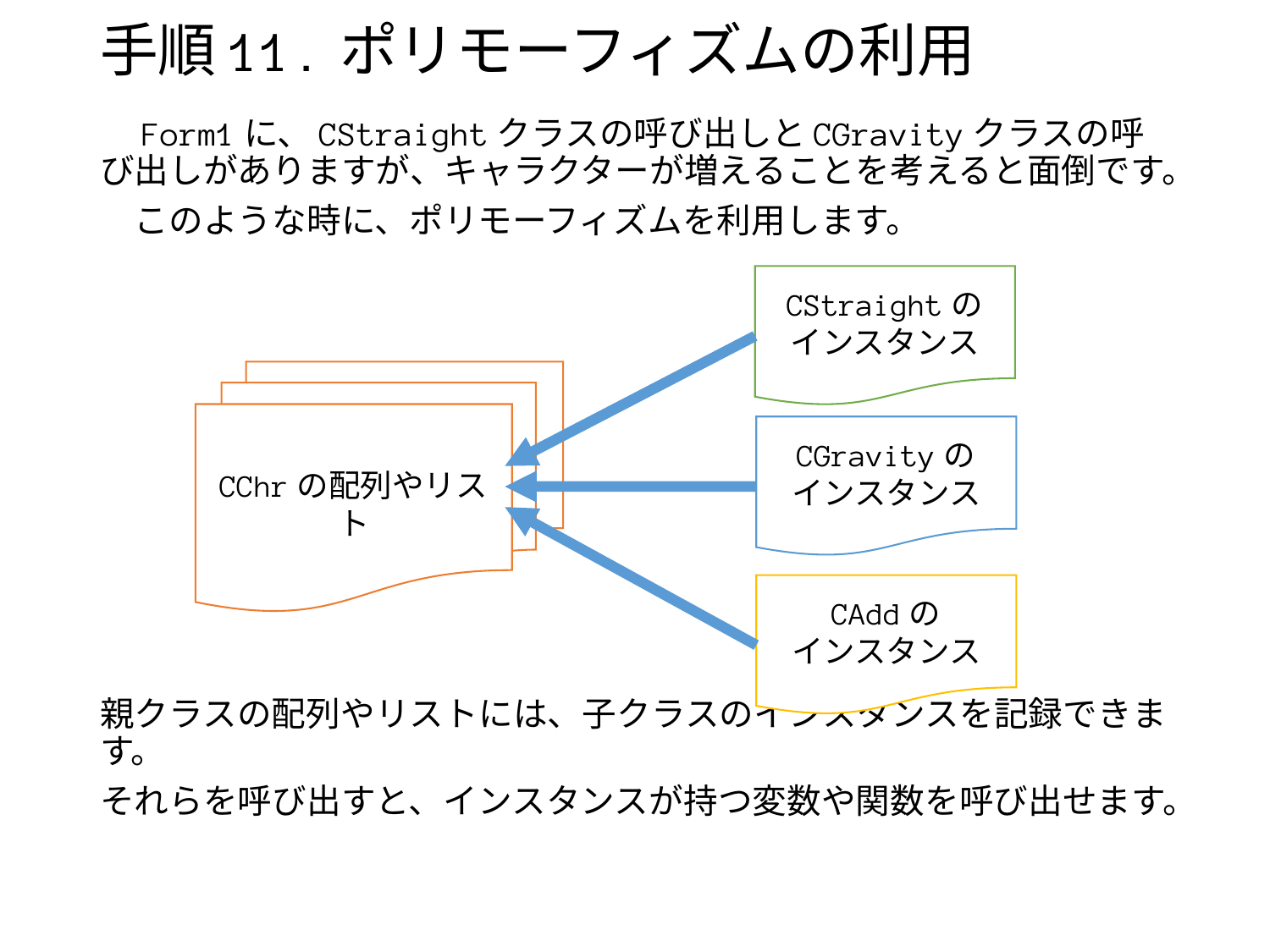

# 手順11.ポリモーフィズムの利用
　Form1に、CStraightクラスの呼び出しとCGravityクラスの呼び出しがありますが、キャラクターが増えることを考えると面倒です。
　このような時に、ポリモーフィズムを利用します。

親クラスの配列やリストには、子クラスのインスタンスを記録できます。
それらを呼び出すと、インスタンスが持つ変数や関数を呼び出せます。
CStraightの
インスタンス
CChrの配列やリスト
CGravityの
インスタンス
CAddの
インスタンス